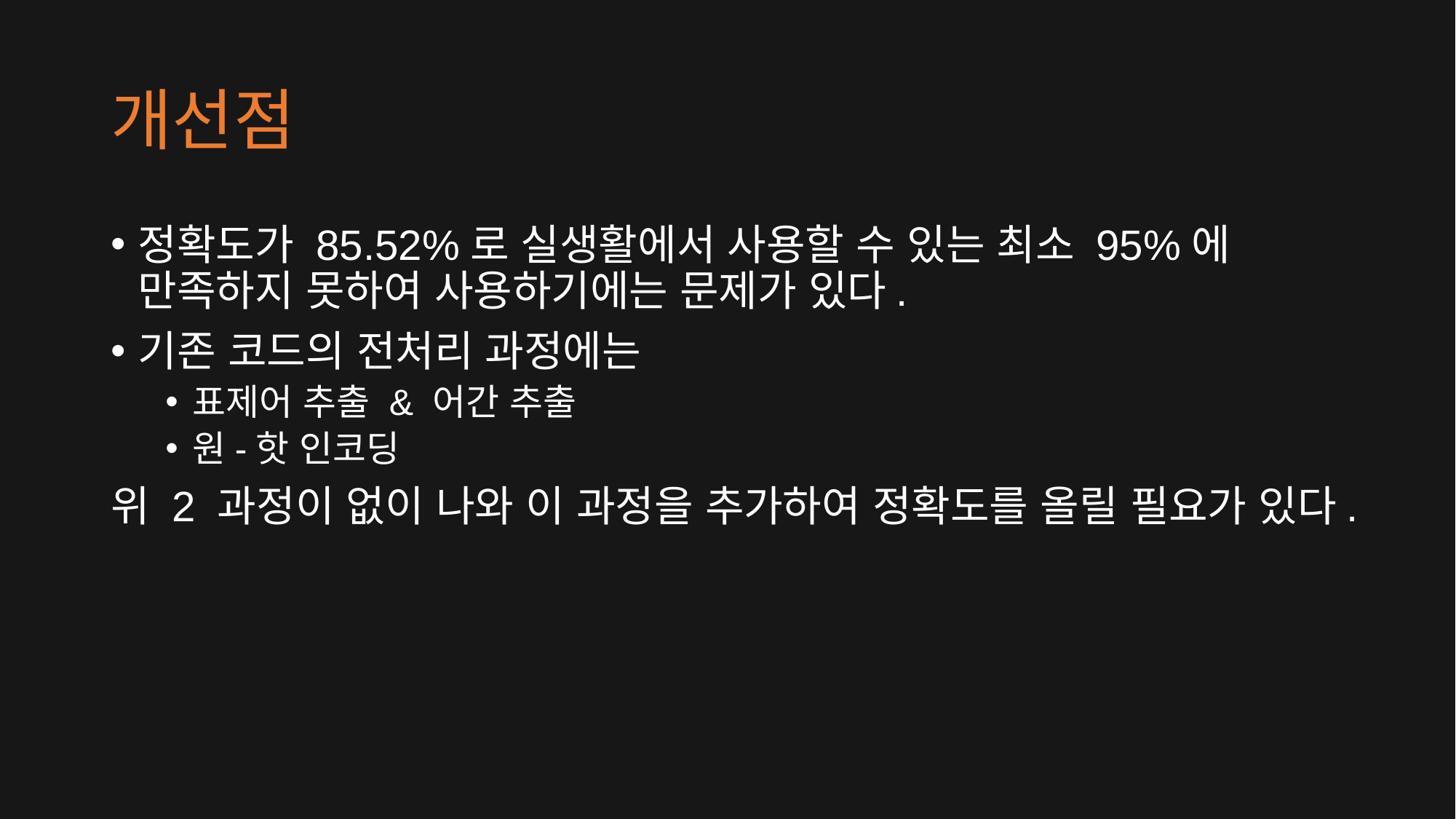

# 개선점
정확도가 85.52%로 실생활에서 사용할 수 있는 최소 95%에 만족하지 못하여 사용하기에는 문제가 있다.
기존 코드의 전처리 과정에는
표제어 추출 & 어간 추출
원-핫 인코딩
위 2 과정이 없이 나와 이 과정을 추가하여 정확도를 올릴 필요가 있다.